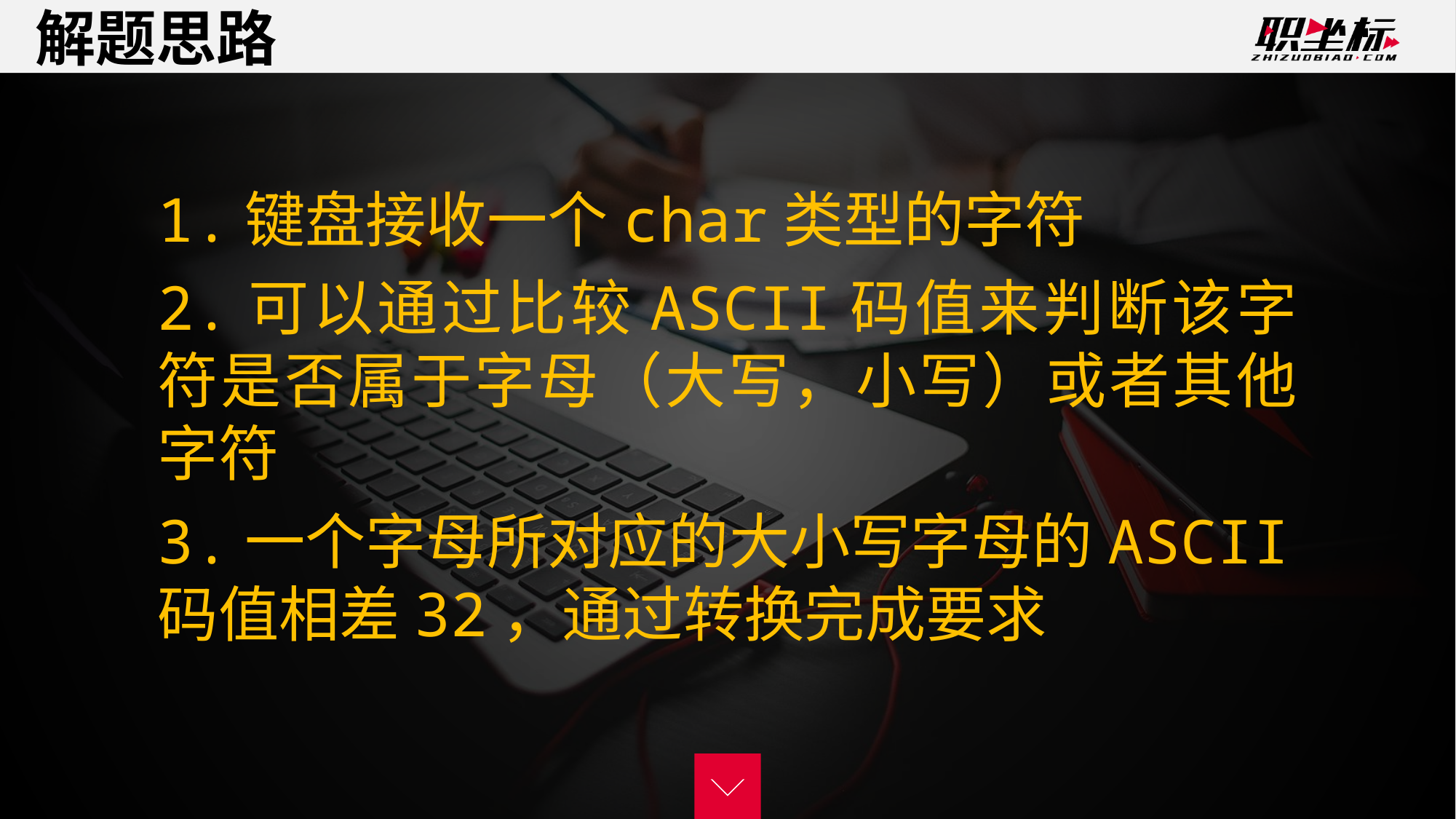

解题思路

1.键盘接收一个char类型的字符
2.可以通过比较ASCII码值来判断该字符是否属于字母（大写，小写）或者其他字符
3.一个字母所对应的大小写字母的ASCII码值相差32，通过转换完成要求